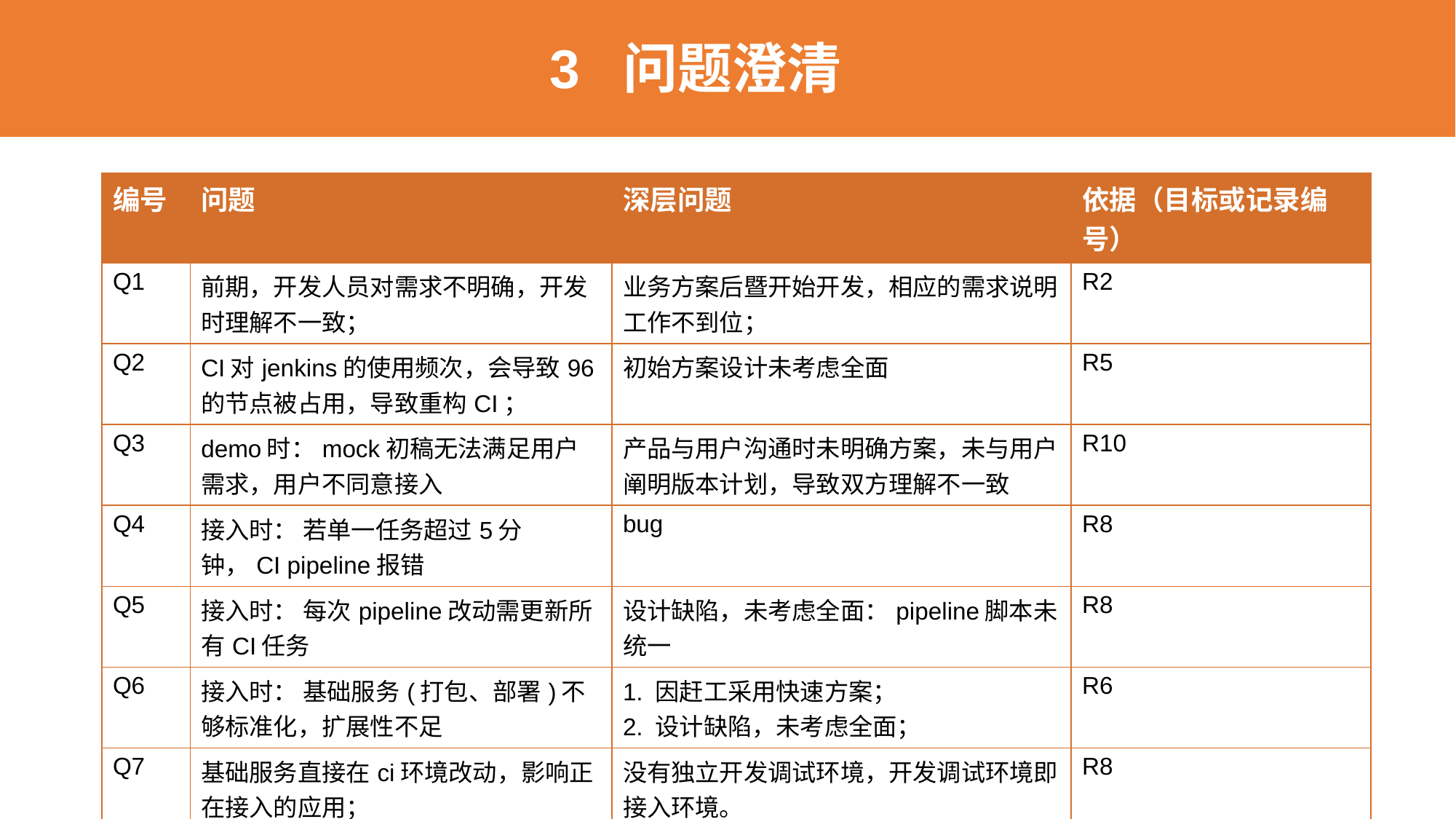

# 3  问题澄清
| 编号 | 问题 | 深层问题 | 依据（目标或记录编号） |
| --- | --- | --- | --- |
| Q1 | 前期，开发人员对需求不明确，开发时理解不一致； | 业务方案后暨开始开发，相应的需求说明工作不到位； | R2 |
| Q2 | CI对jenkins的使用频次，会导致96的节点被占用，导致重构CI； | 初始方案设计未考虑全面 | R5 |
| Q3 | demo时：mock初稿无法满足用户需求，用户不同意接入 | 产品与用户沟通时未明确方案，未与用户阐明版本计划，导致双方理解不一致 | R10 |
| Q4 | 接入时： 若单一任务超过5分钟，CI pipeline报错 | bug | R8 |
| Q5 | 接入时： 每次pipeline改动需更新所有CI任务 | 设计缺陷，未考虑全面：pipeline脚本未统一 | R8 |
| Q6 | 接入时： 基础服务(打包、部署)不够标准化，扩展性不足 | 1. 因赶工采用快速方案； 2. 设计缺陷，未考虑全面； | R6 |
| Q7 | 基础服务直接在ci环境改动，影响正在接入的应用； | 没有独立开发调试环境，开发调试环境即接入环境。 通知不到位， 对环境使用认知不一致； | R8 |